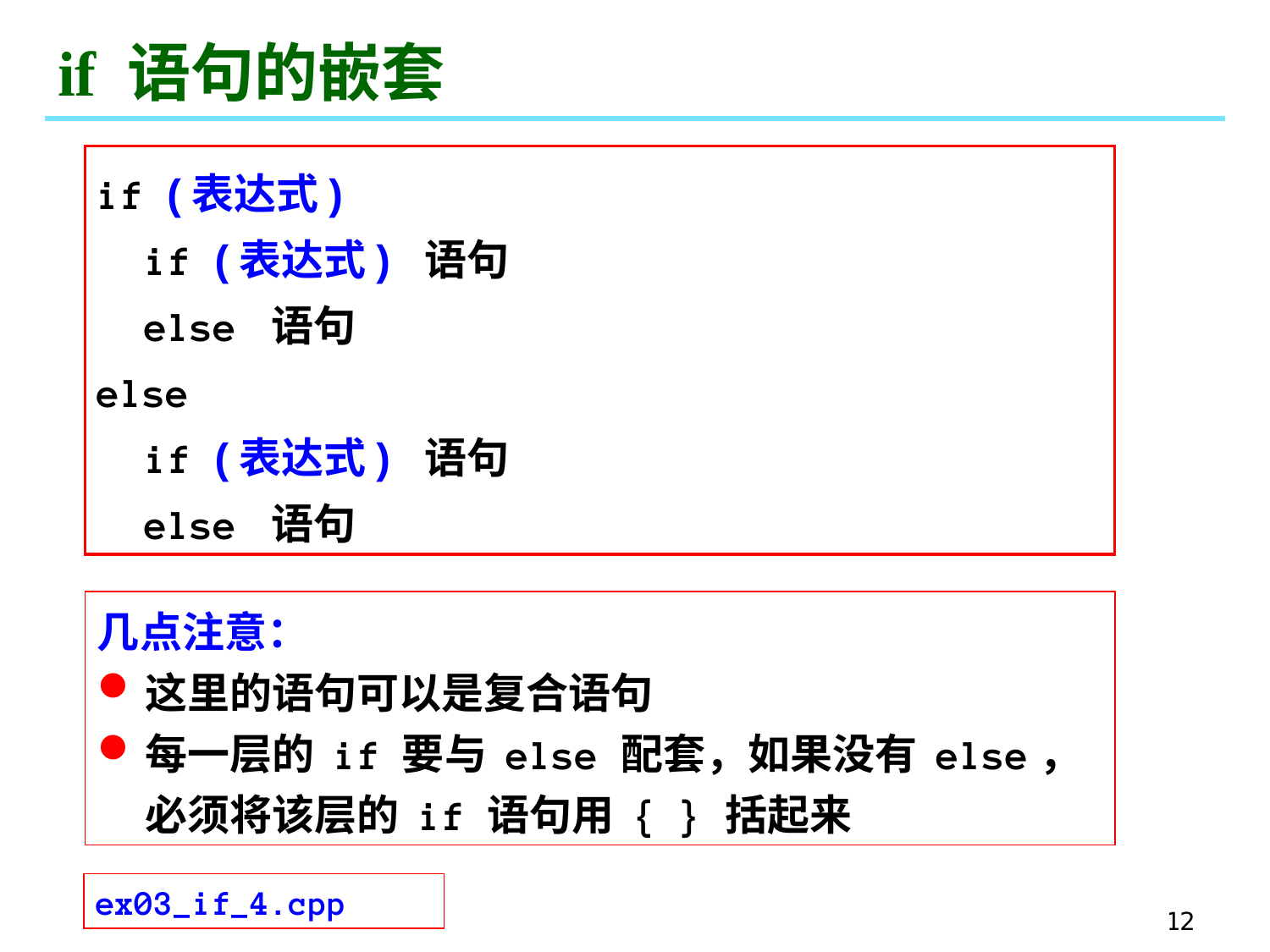

# if 语句的嵌套
if  (表达式)
    if  (表达式)  语句
    else  语句
else
    if  (表达式)  语句
    else  语句
几点注意：
这里的语句可以是复合语句
每一层的 if 要与 else 配套，如果没有 else，
必须将该层的 if 语句用 { } 括起来
ex03_if_4.cpp
12